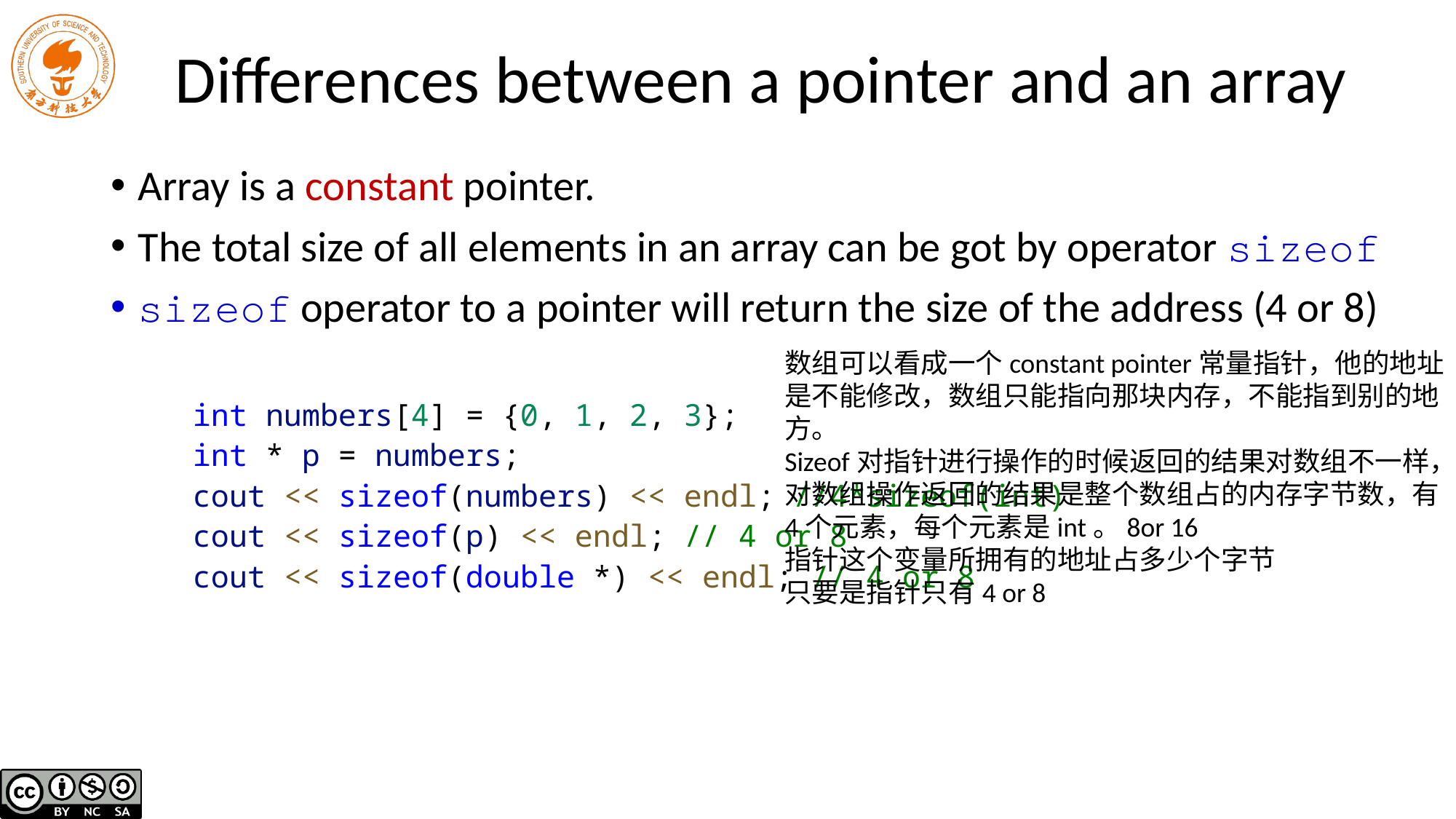

# Differences between a pointer and an array
Array is a constant pointer.
The total size of all elements in an array can be got by operator sizeof
sizeof operator to a pointer will return the size of the address (4 or 8)

int numbers[4] = {0, 1, 2, 3};
int * p = numbers;
cout << sizeof(numbers) << endl; //4*sizeof(int)
cout << sizeof(p) << endl; // 4 or 8
cout << sizeof(double *) << endl; // 4 or 8

数组可以看成一个constant pointer常量指针，他的地址是不能修改，数组只能指向那块内存，不能指到别的地方。
Sizeof对指针进行操作的时候返回的结果对数组不一样，对数组操作返回的结果是整个数组占的内存字节数，有4个元素，每个元素是int。8or 16
指针这个变量所拥有的地址占多少个字节
只要是指针只有4 or 8